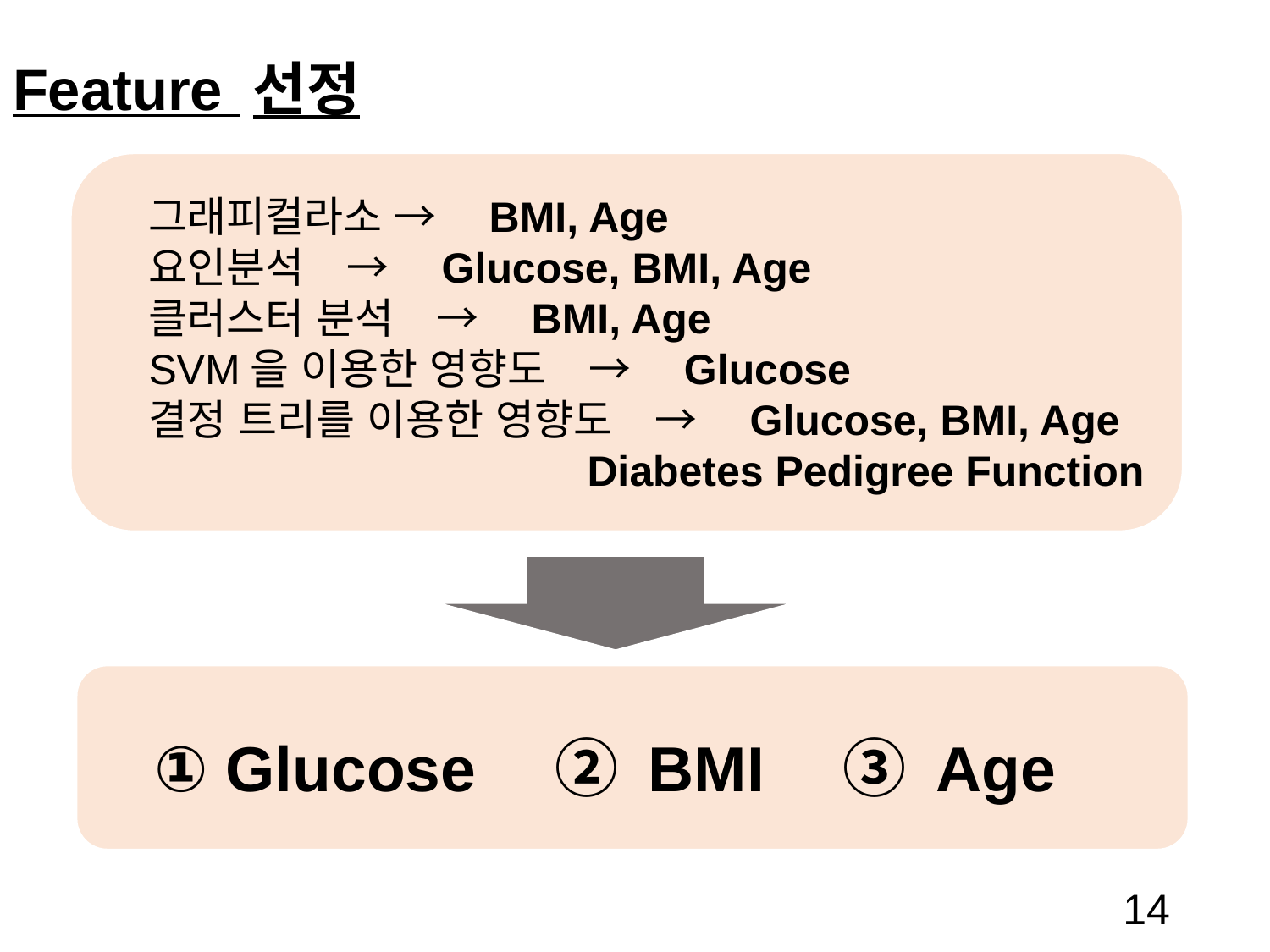

# Feature 선정

그래피컬라소 →　BMI, Age
요인분석　→　Glucose, BMI, Age
클러스터 분석　→　BMI, Age
SVM을 이용한 영향도　→　Glucose
결정 트리를 이용한 영향도　→　Glucose, BMI, Age
                                     Diabetes Pedigree Function

① Glucose　② BMI　③ Age

14